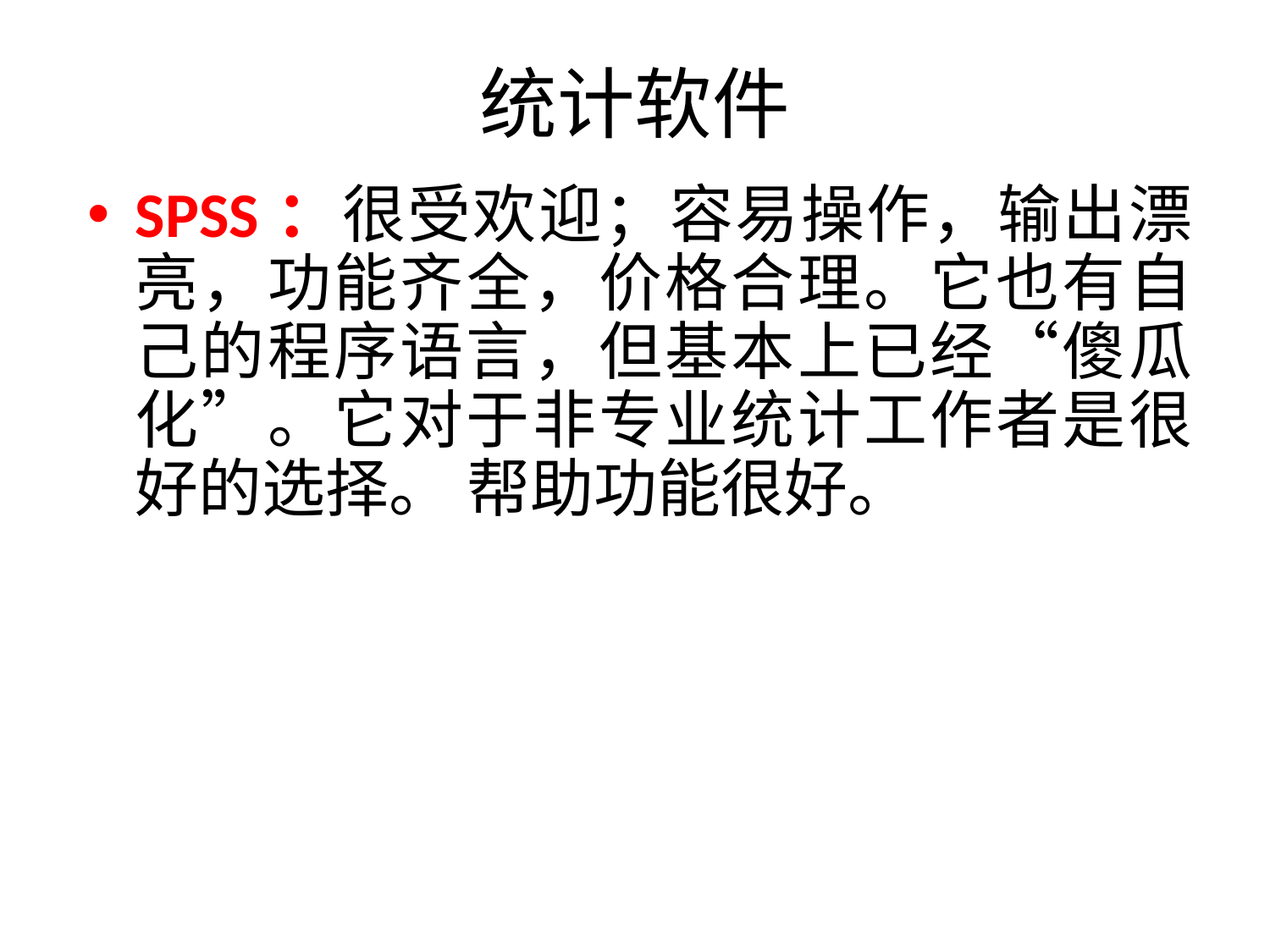

# 统计软件
SPSS：很受欢迎；容易操作，输出漂亮，功能齐全，价格合理。它也有自己的程序语言，但基本上已经“傻瓜化”。它对于非专业统计工作者是很好的选择。 帮助功能很好。